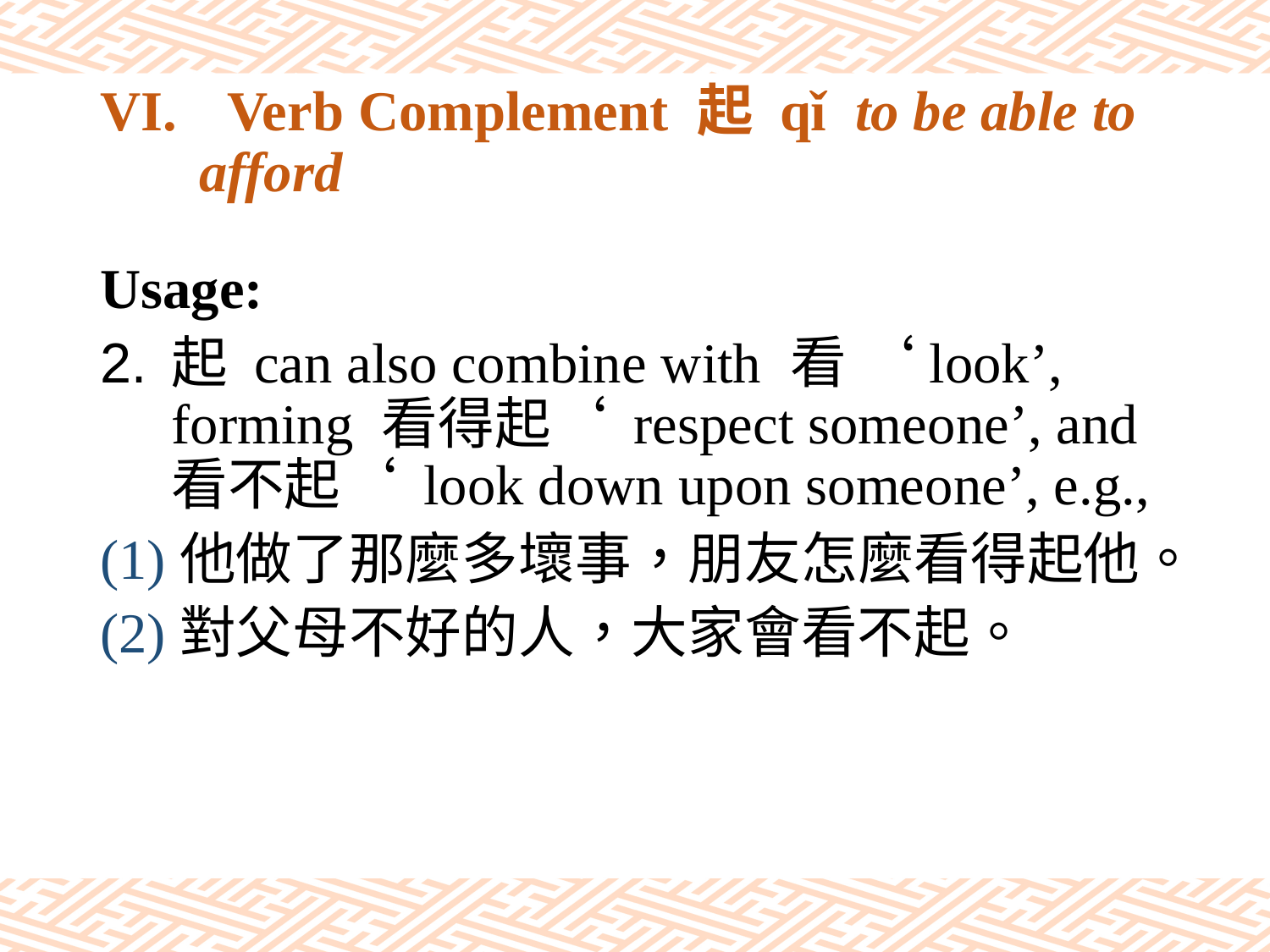

# VI.	Verb Complement 起 qǐ  to be able to afford
Usage:
起 can also combine with 看 ‘look’, forming 看得起‘ respect someone’, and看不起‘ look down upon someone’, e.g.,
(1)他做了那麼多壞事，朋友怎麼看得起他。
(2)對父母不好的人，大家會看不起。